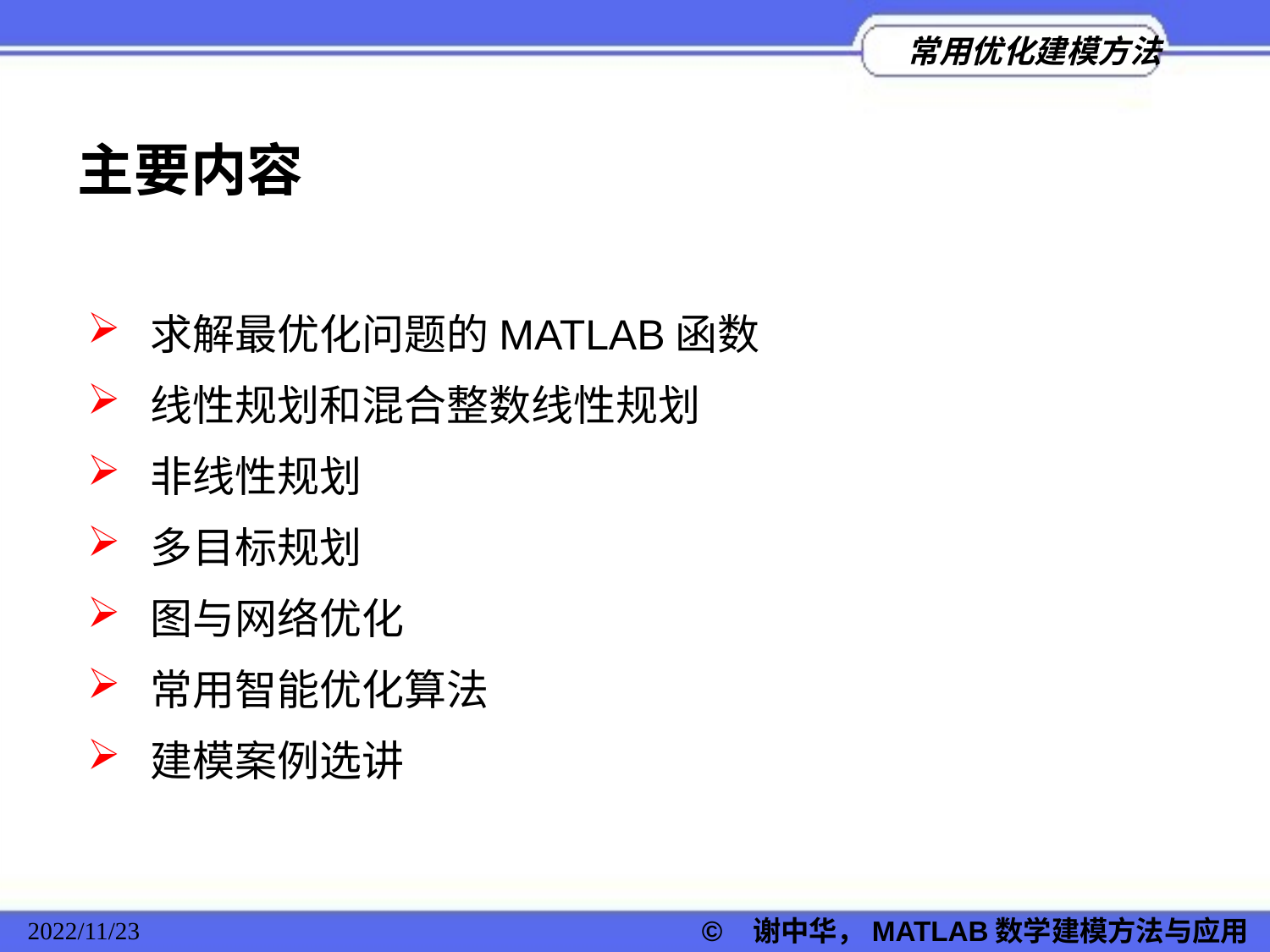

主要内容
  求解最优化问题的MATLAB函数
  线性规划和混合整数线性规划
  非线性规划
  多目标规划
  图与网络优化
  常用智能优化算法
  建模案例选讲
2022/11/23
©   谢中华，MATLAB数学建模方法与应用